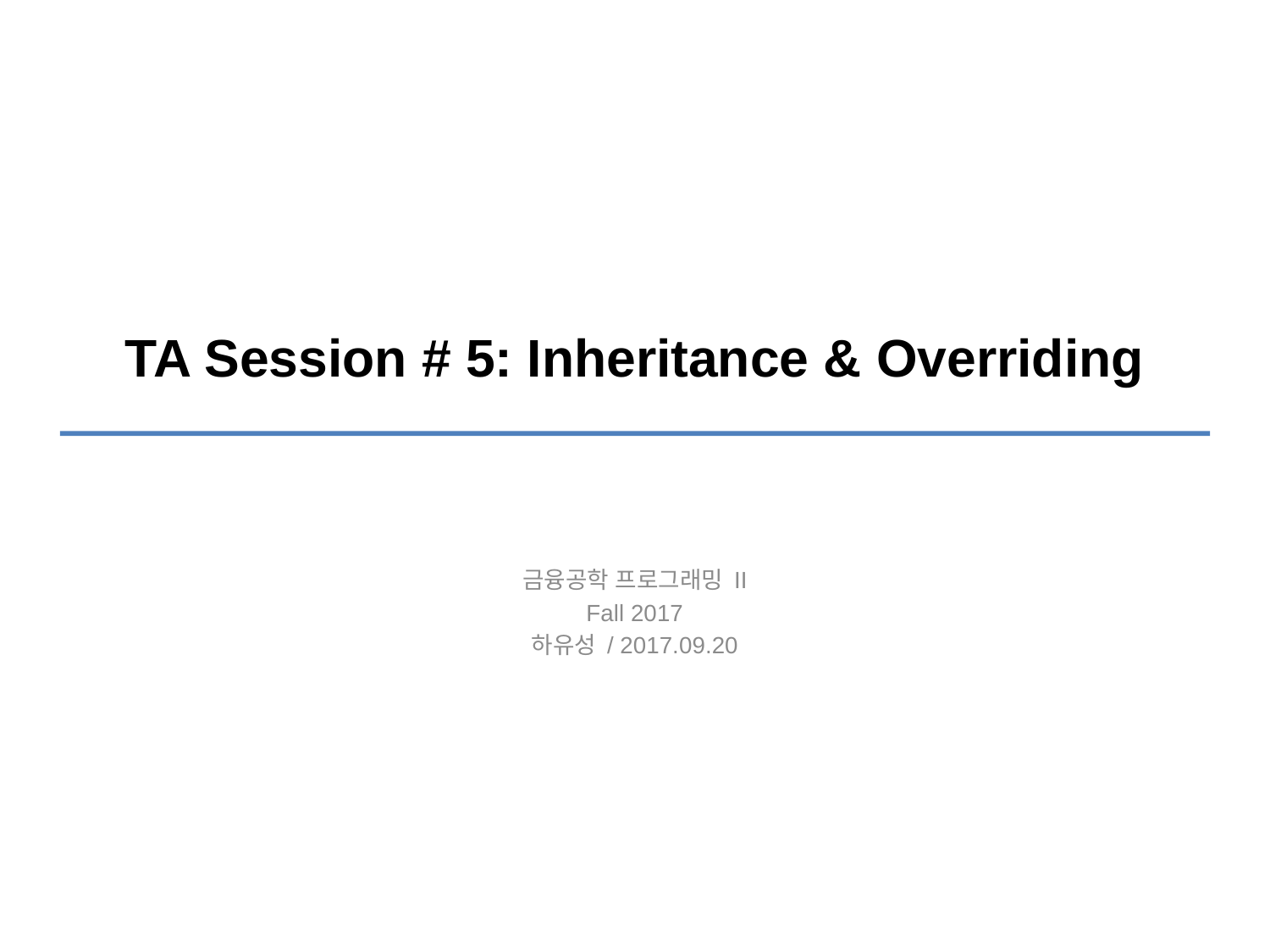

# TA Session # 5: Inheritance & Overriding

금융공학 프로그래밍 II
Fall 2017
하유성 / 2017.09.20